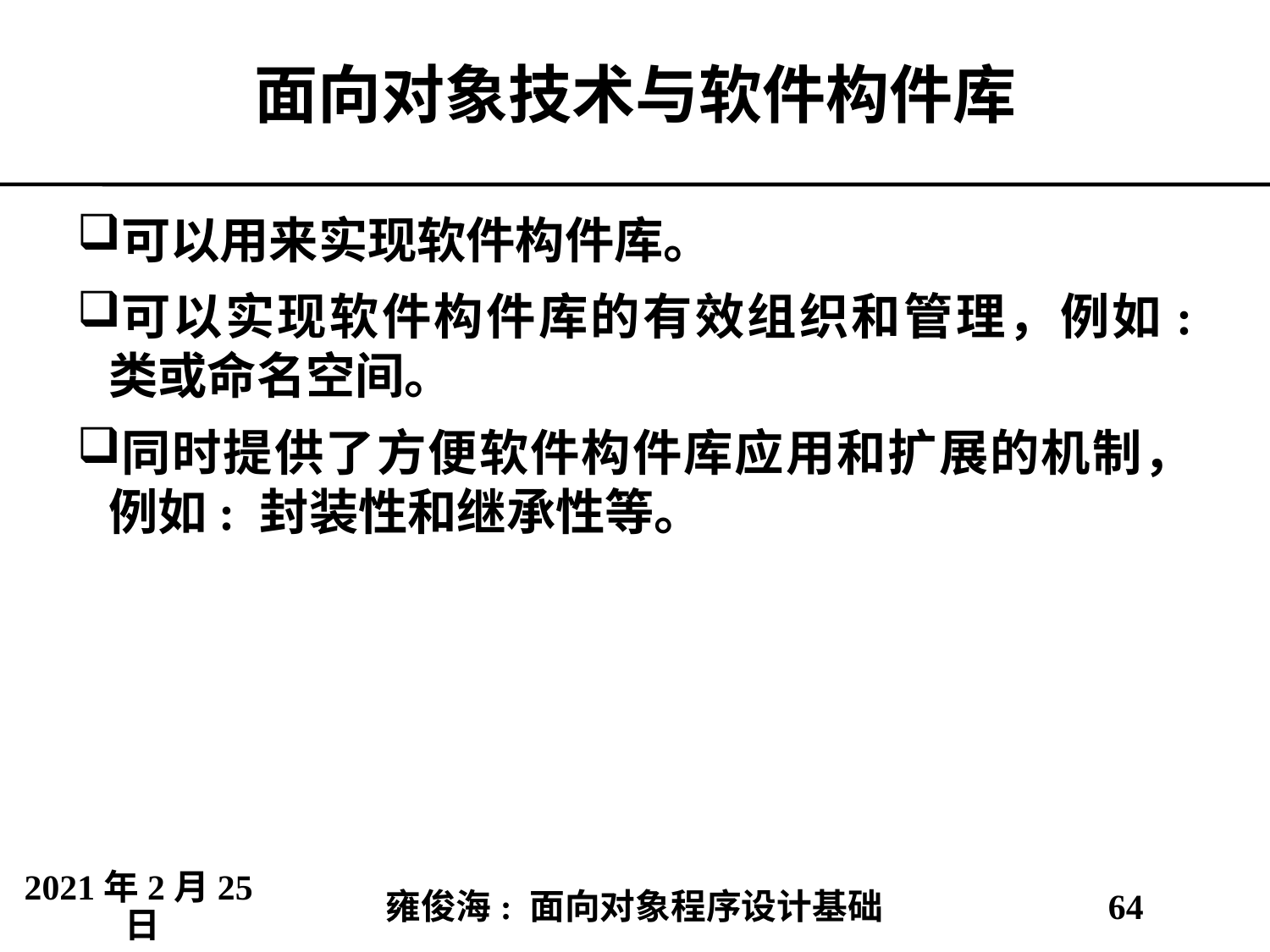

# 面向对象技术与软件构件库

可以用来实现软件构件库。
可以实现软件构件库的有效组织和管理，例如: 类或命名空间。
同时提供了方便软件构件库应用和扩展的机制，例如: 封装性和继承性等。
2021年2月25日
雍俊海: 面向对象程序设计基础
64